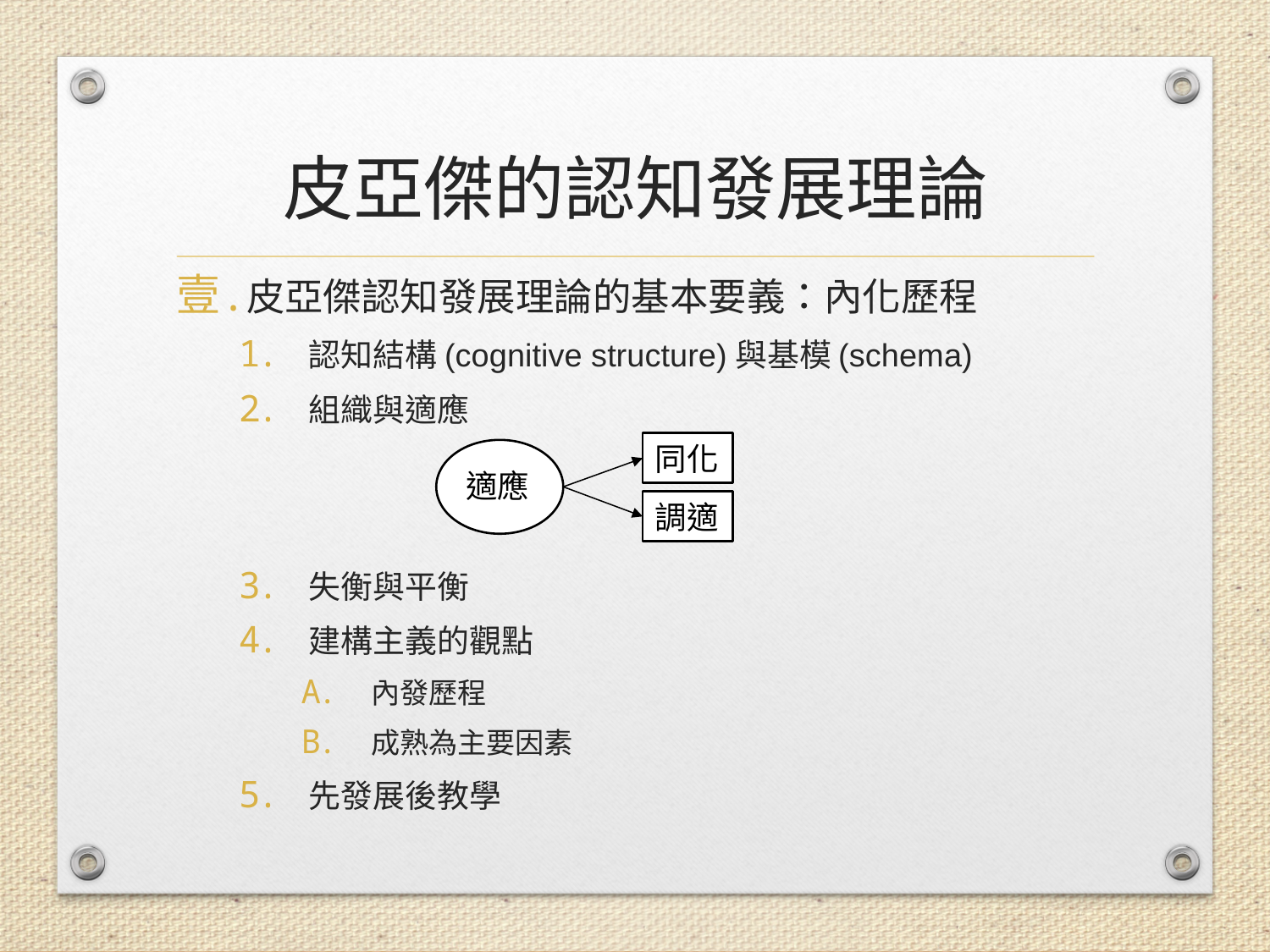

# 皮亞傑的認知發展理論
皮亞傑認知發展理論的基本要義：內化歷程
認知結構(cognitive structure)與基模(schema)
組織與適應

失衡與平衡
建構主義的觀點
內發歷程
成熟為主要因素
先發展後教學

同化

適應

調適